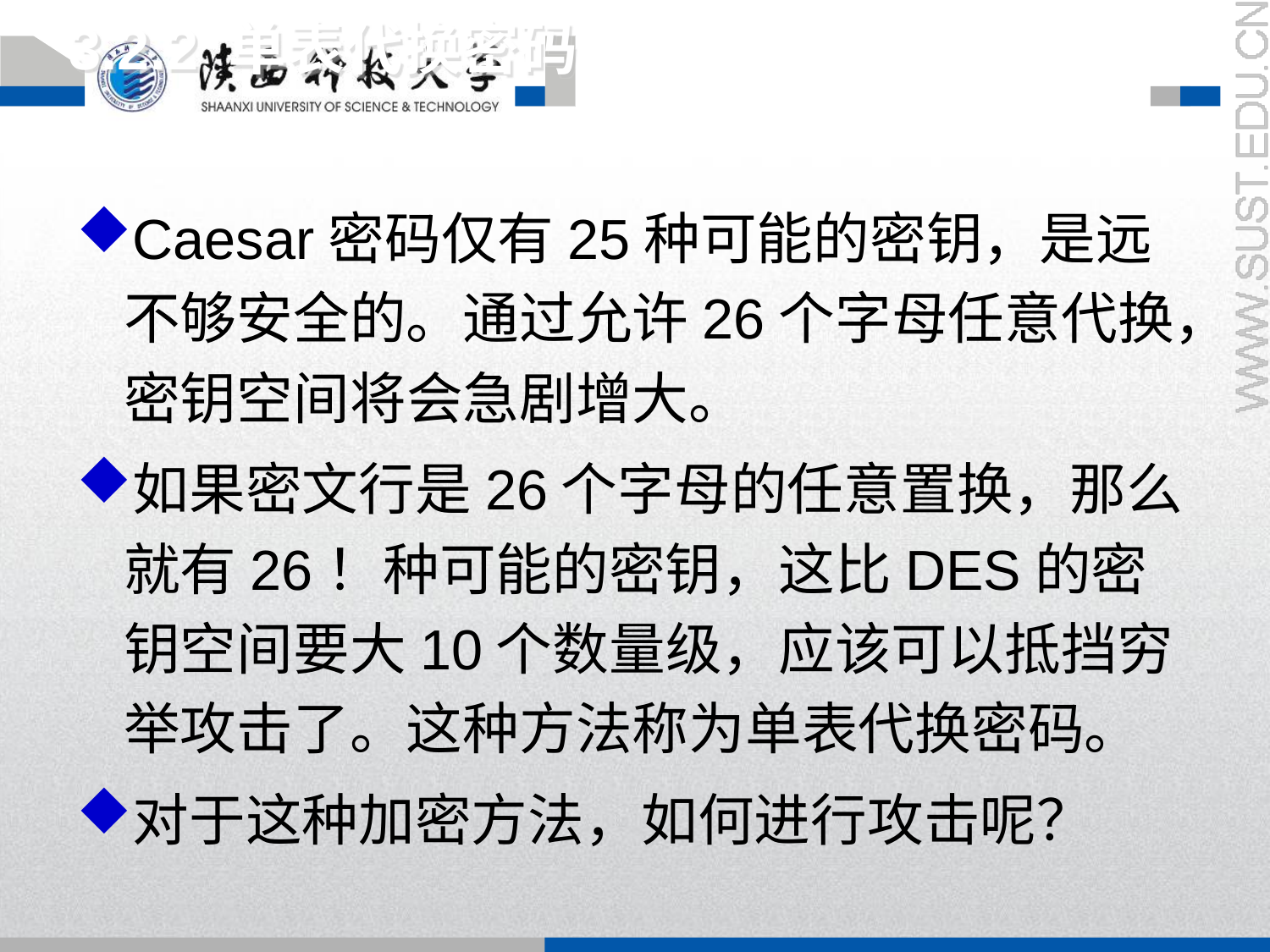

3.2.2 单表代换密码
Caesar密码仅有25种可能的密钥，是远不够安全的。通过允许26个字母任意代换，密钥空间将会急剧增大。
如果密文行是26个字母的任意置换，那么就有26！种可能的密钥，这比DES的密钥空间要大10个数量级，应该可以抵挡穷举攻击了。这种方法称为单表代换密码。
对于这种加密方法，如何进行攻击呢？